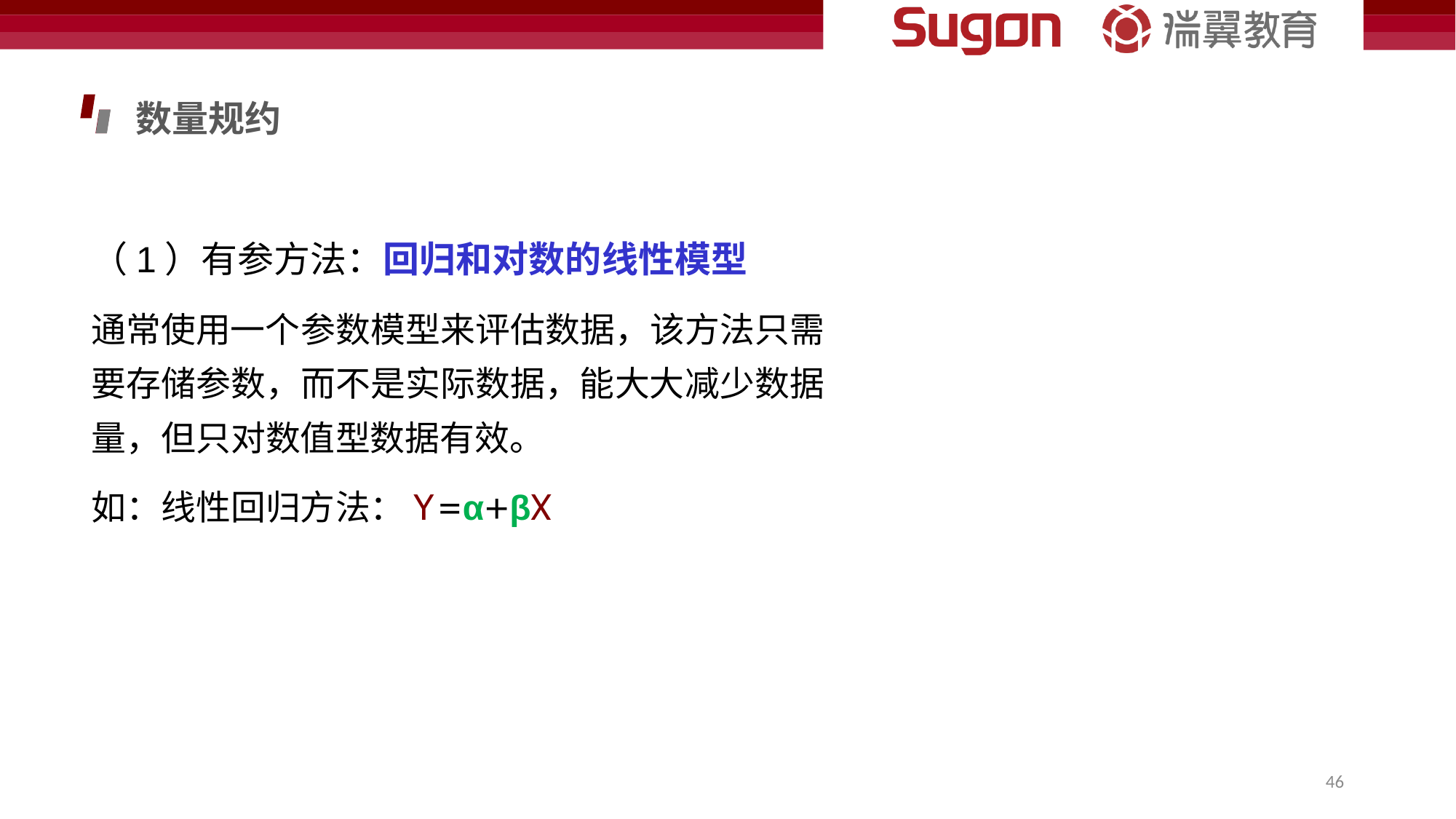

数量规约

（1）有参方法：回归和对数的线性模型
通常使用一个参数模型来评估数据，该方法只需要存储参数，而不是实际数据，能大大减少数据量，但只对数值型数据有效。
如：线性回归方法：Y=α+βX

46